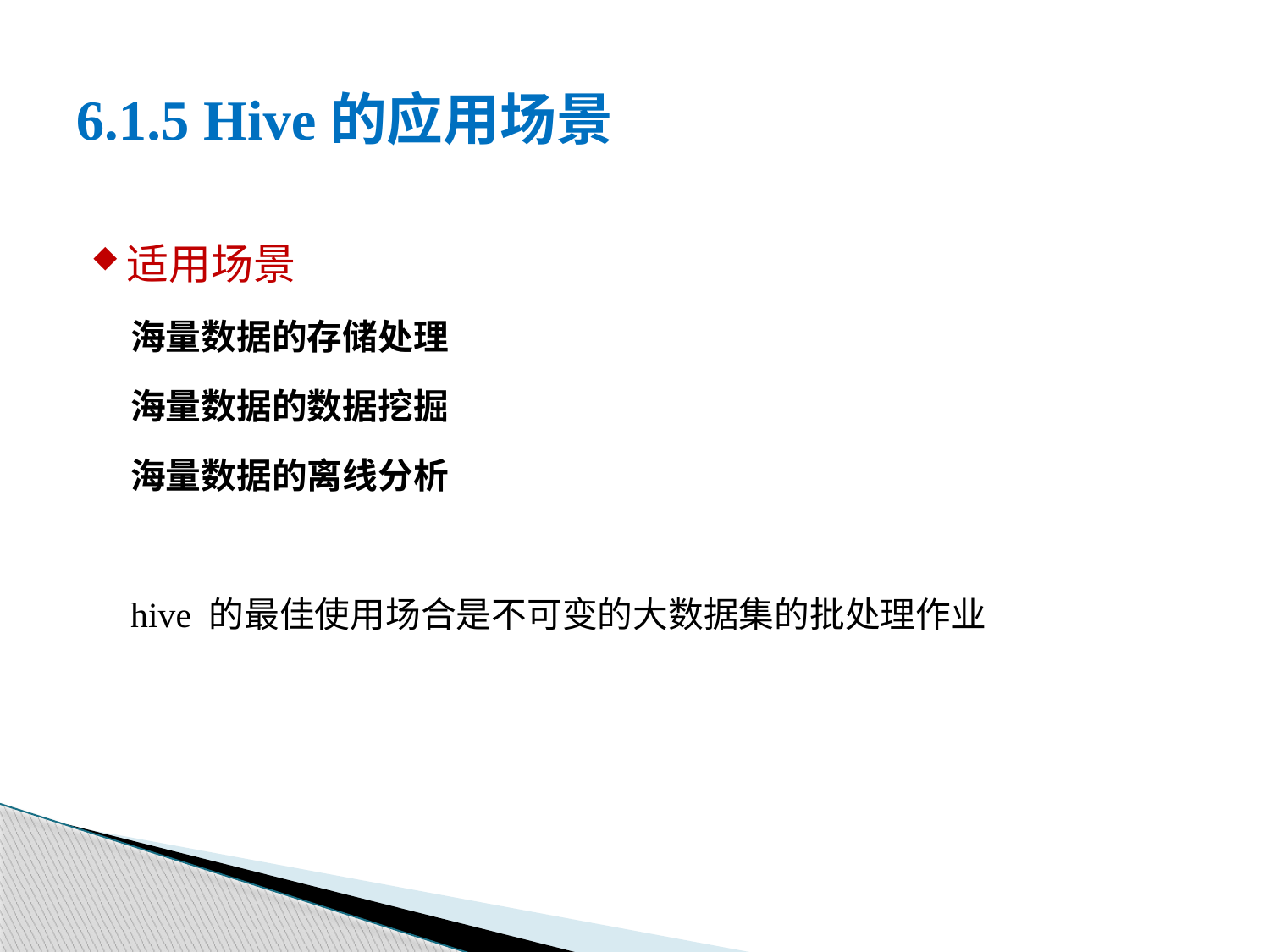

# 6.1.5 Hive的应用场景
适用场景
海量数据的存储处理
海量数据的数据挖掘
海量数据的离线分析

hive 的最佳使用场合是不可变的大数据集的批处理作业